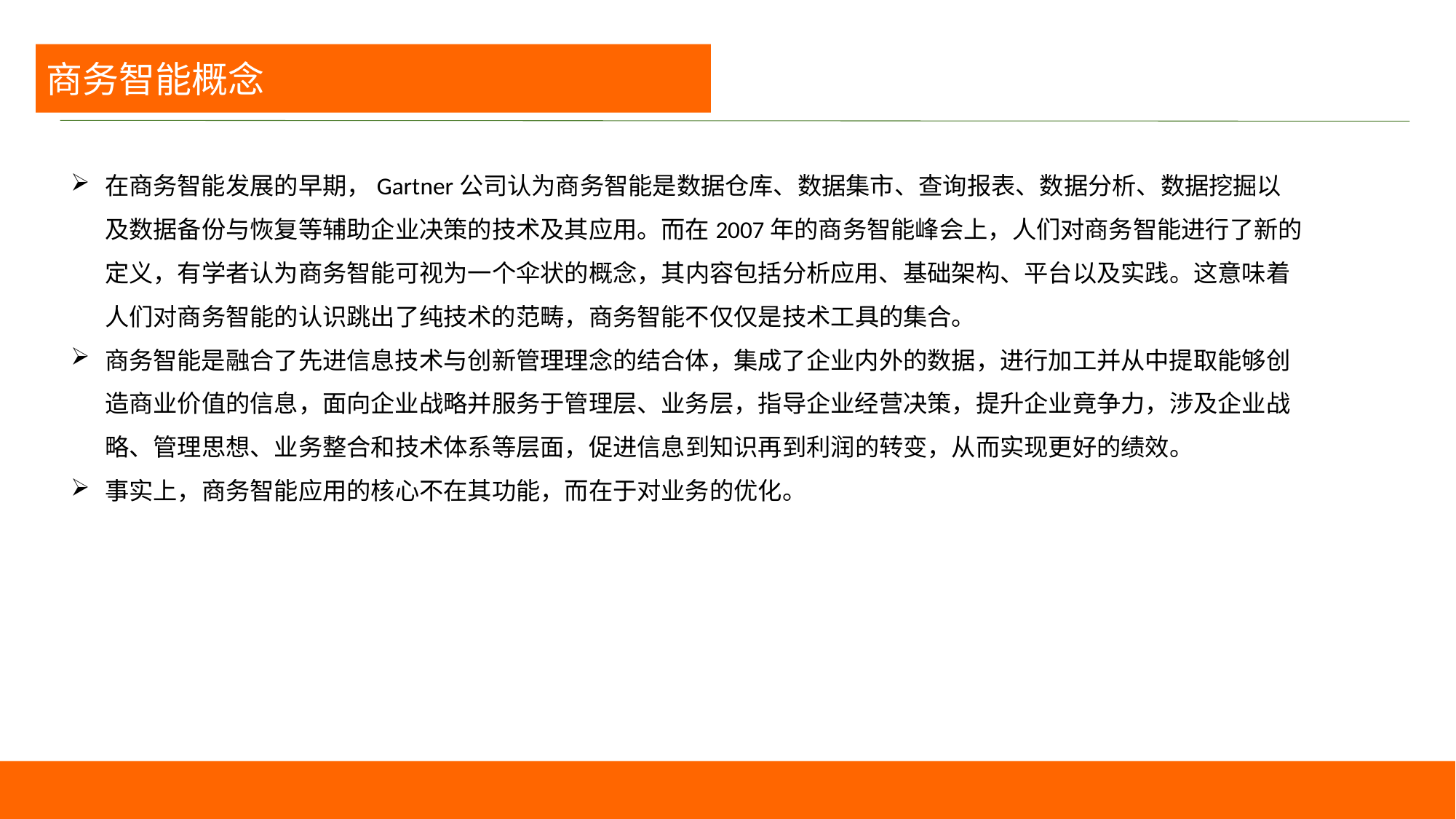

商务智能概念
在商务智能发展的早期，Gartner公司认为商务智能是数据仓库、数据集市、查询报表、数据分析、数据挖掘以及数据备份与恢复等辅助企业决策的技术及其应用。而在2007年的商务智能峰会上，人们对商务智能进行了新的定义，有学者认为商务智能可视为一个伞状的概念，其内容包括分析应用、基础架构、平台以及实践。这意味着人们对商务智能的认识跳出了纯技术的范畴，商务智能不仅仅是技术工具的集合。
商务智能是融合了先进信息技术与创新管理理念的结合体，集成了企业内外的数据，进行加工并从中提取能够创造商业价值的信息，面向企业战略并服务于管理层、业务层，指导企业经营决策，提升企业竟争力，涉及企业战略、管理思想、业务整合和技术体系等层面，促进信息到知识再到利润的转变，从而实现更好的绩效。
事实上，商务智能应用的核心不在其功能，而在于对业务的优化。

6